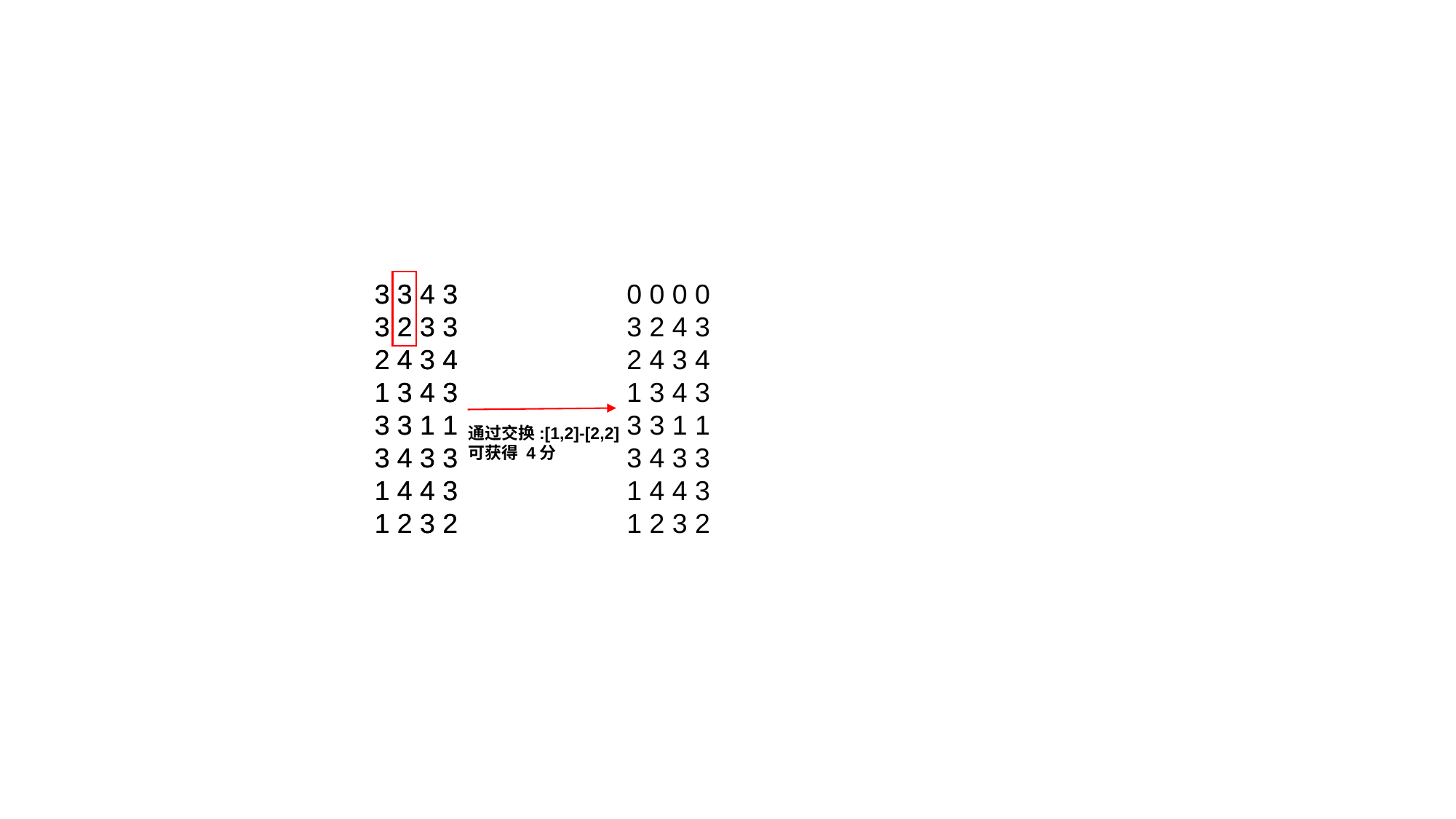

3 3 4 3
3 2 3 3
2 4 3 4
1 3 4 3
3 3 1 1
3 4 3 3
1 4 4 3
1 2 3 2
3 3 4 3
3 2 3 3
2 4 3 4
1 3 4 3
3 3 1 1
3 4 3 3
1 4 4 3
1 2 3 2

0 0 0 0
3 2 4 3
2 4 3 4
1 3 4 3
3 3 1 1
3 4 3 3
1 4 4 3
1 2 3 2
通过交换:[1,2]-[2,2]
可获得 4分